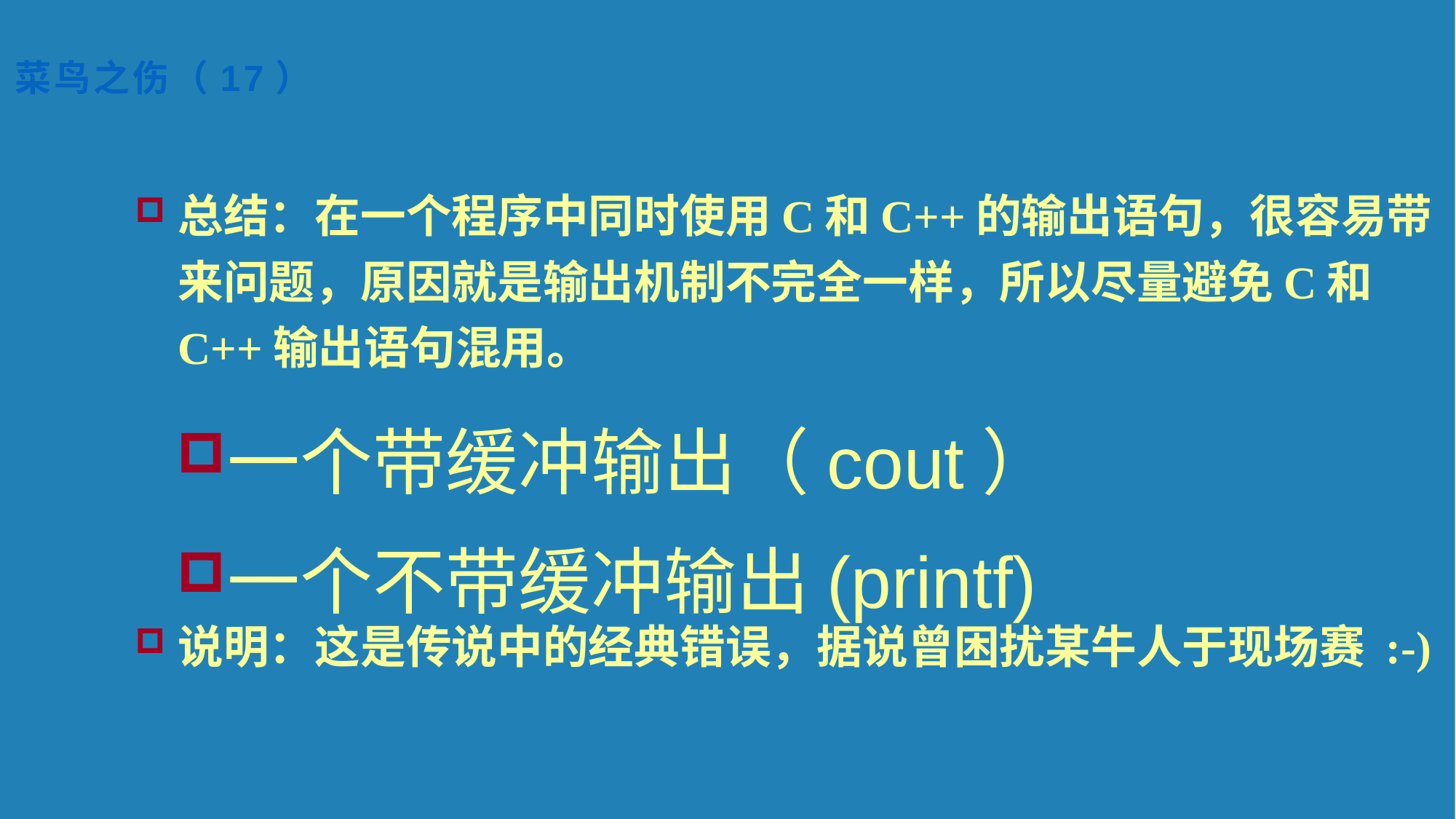

菜鸟之伤（17）
总结：在一个程序中同时使用C和C++的输出语句，很容易带来问题，原因就是输出机制不完全一样，所以尽量避免C和C++输出语句混用。

说明：这是传说中的经典错误，据说曾困扰某牛人于现场赛 :-)
一个带缓冲输出（cout）
一个不带缓冲输出(printf)

123